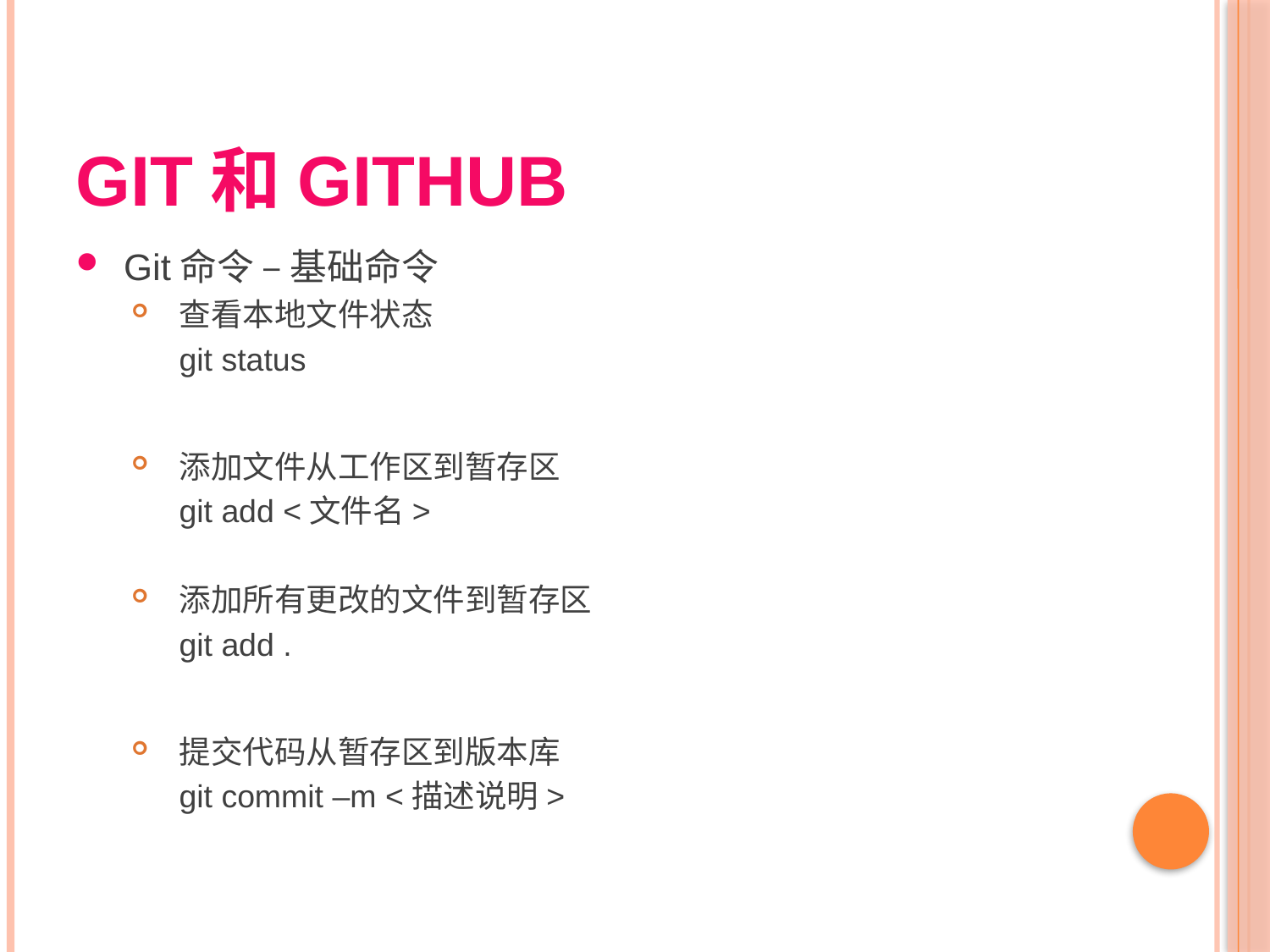

# git和github
Git命令 – 基础命令
查看本地文件状态
	git status

添加文件从工作区到暂存区
	git add <文件名>

添加所有更改的文件到暂存区
	git add .

提交代码从暂存区到版本库
	git commit –m <描述说明>